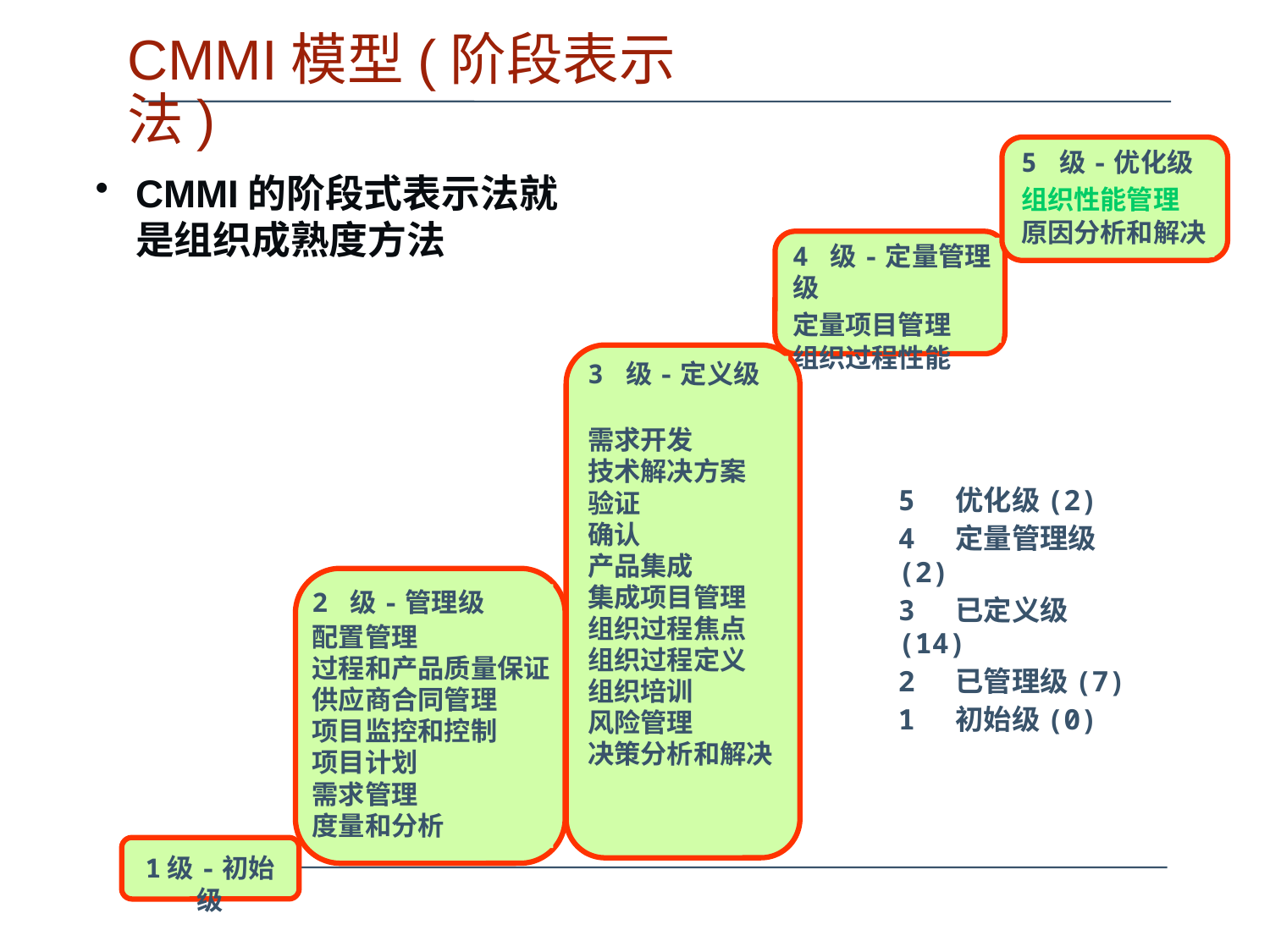

CMMI模型(阶段表示法)

5 级-优化级
组织性能管理
原因分析和解决

4 级-定量管理级
定量项目管理
组织过程性能

3 级-定义级

需求开发
技术解决方案
验证
确认
产品集成
集成项目管理
组织过程焦点
组织过程定义
组织培训
风险管理
决策分析和解决

2 级-管理级
配置管理
过程和产品质量保证
供应商合同管理
项目监控和控制
项目计划
需求管理
度量和分析

1级-初始级
CMMI的阶段式表示法就是组织成熟度方法
5  优化级(2)
4  定量管理级(2)
3  已定义级(14)
2  已管理级(7)
1  初始级(0)